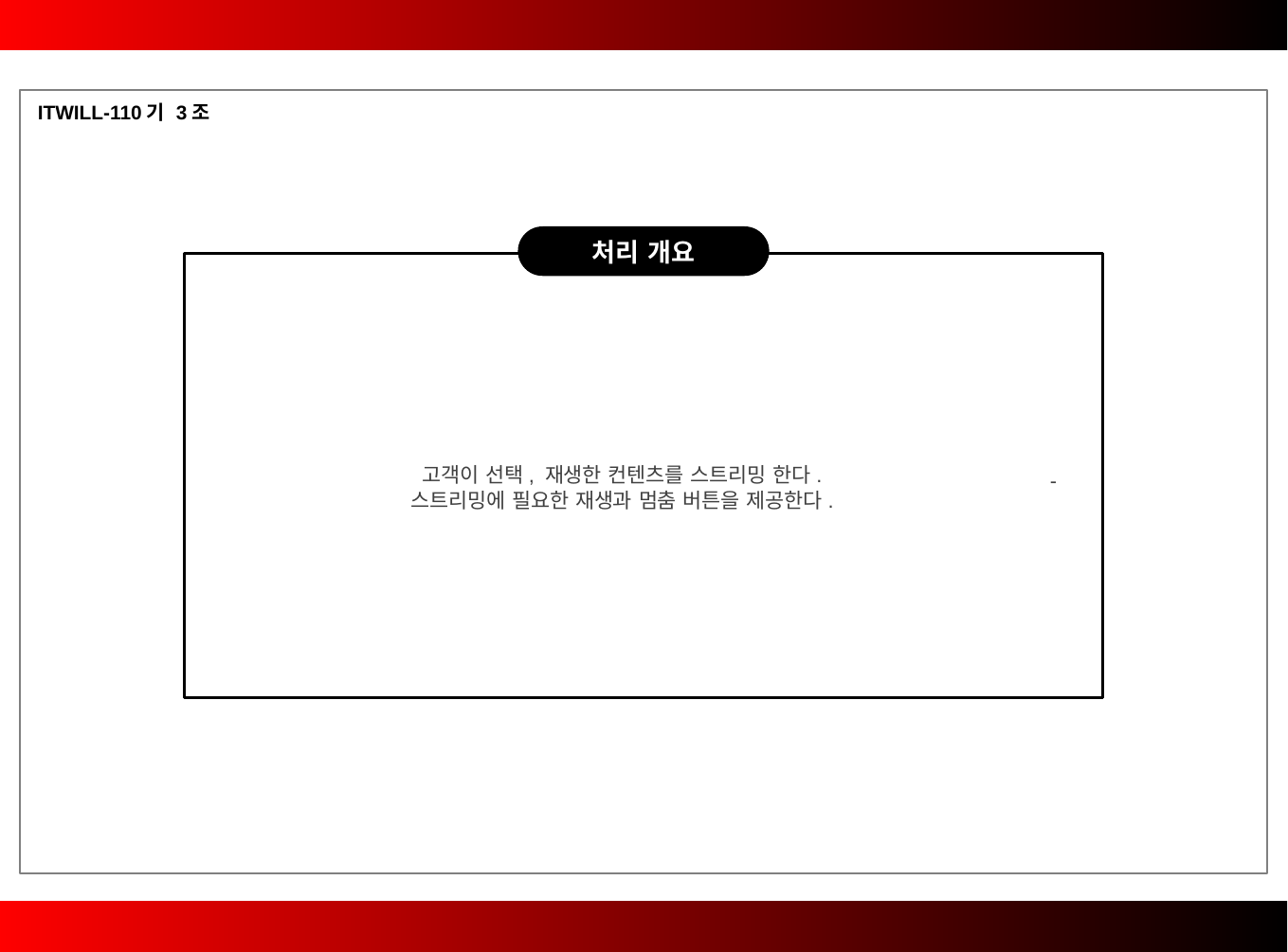

ITWILL-110기 3조
처리 개요

고객이 선택, 재생한 컨텐츠를 스트리밍 한다.
스트리밍에 필요한 재생과 멈춤 버튼을 제공한다.

-